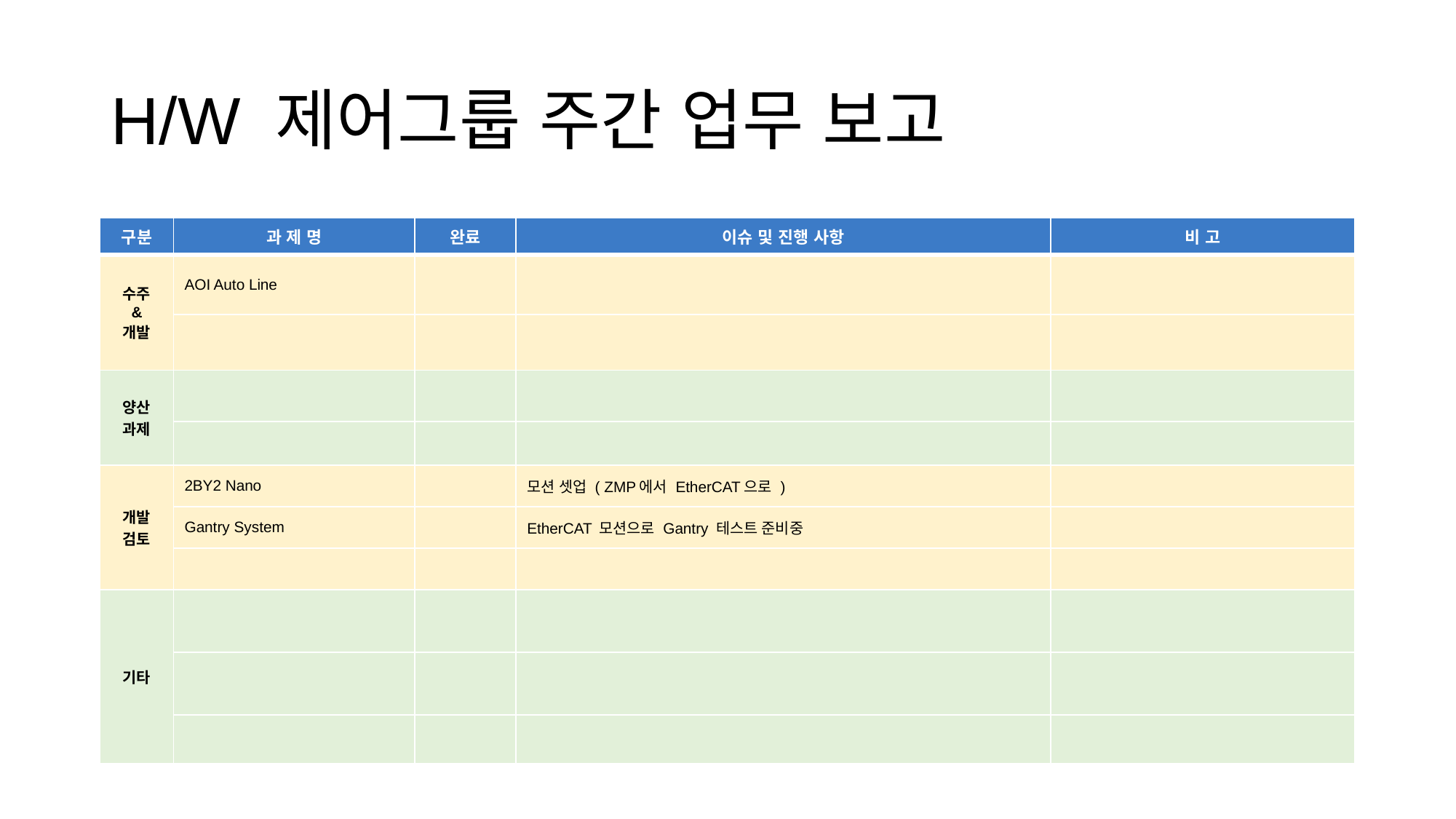

# H/W 제어그룹 주간 업무 보고
| 구분 | 과 제 명 | 완료 | 이슈 및 진행 사항 | 비 고 |
| --- | --- | --- | --- | --- |
| 수주 & 개발 | AOI Auto Line |  |  |  |
|  |  |  |  |  |
| 양산 과제 |  |  |  |  |
|  |  |  |  |  |
| 개발 검토 | 2BY2 Nano |  | 모션 셋업 ( ZMP에서 EtherCAT으로 ) |  |
|  | Gantry System |  | EtherCAT 모션으로 Gantry 테스트 준비중 |  |
|  |  |  |  |  |
| 기타 |  |  |  |  |
|  |  |  |  |  |
|  |  |  |  |  |